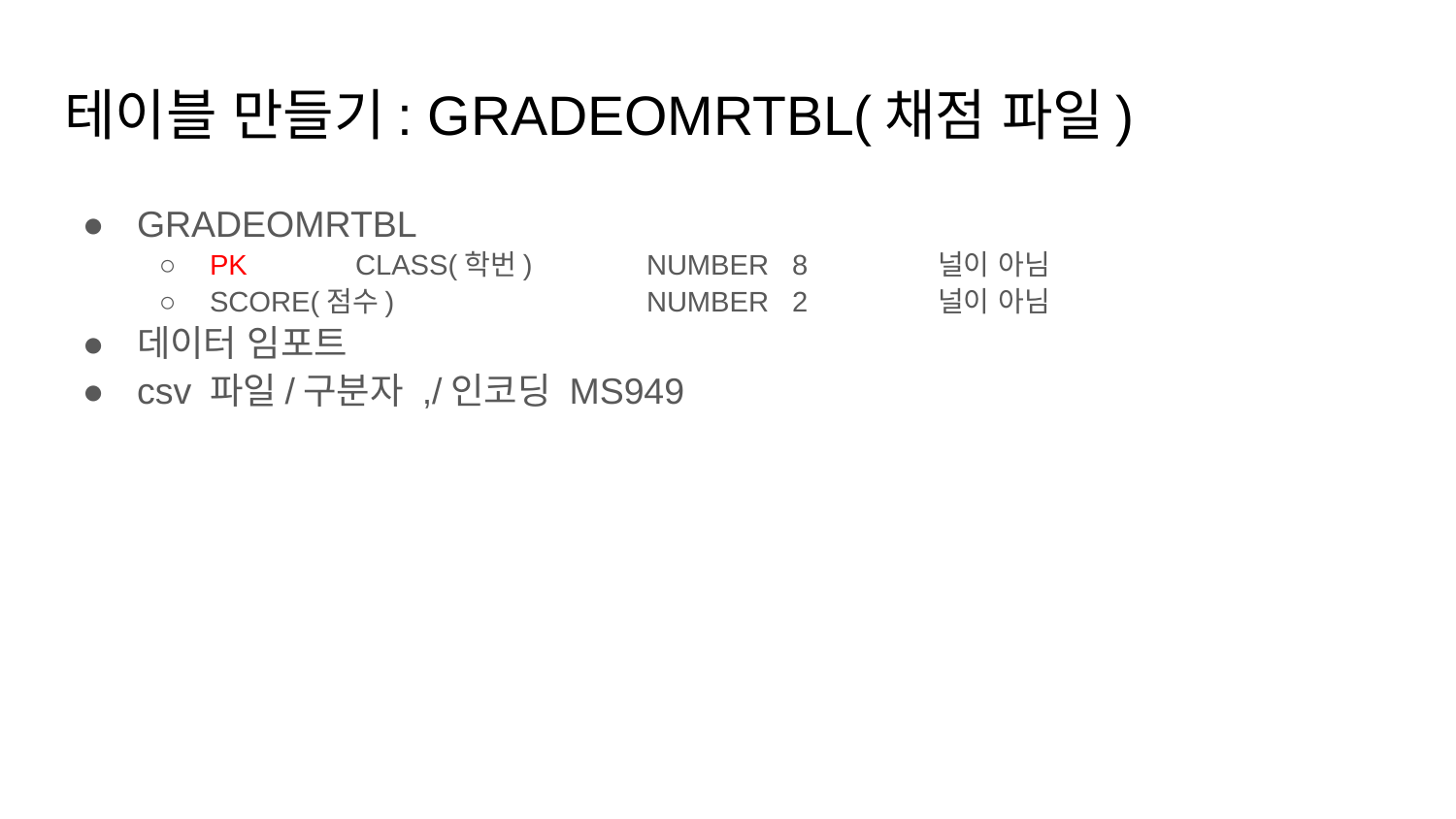

# 테이블 만들기: GRADEOMRTBL(채점 파일)
GRADEOMRTBL
PK	CLASS(학번)	NUMBER	8	널이 아님
SCORE(점수)		NUMBER	2	널이 아님
데이터 임포트
csv 파일/구분자 ,/인코딩 MS949